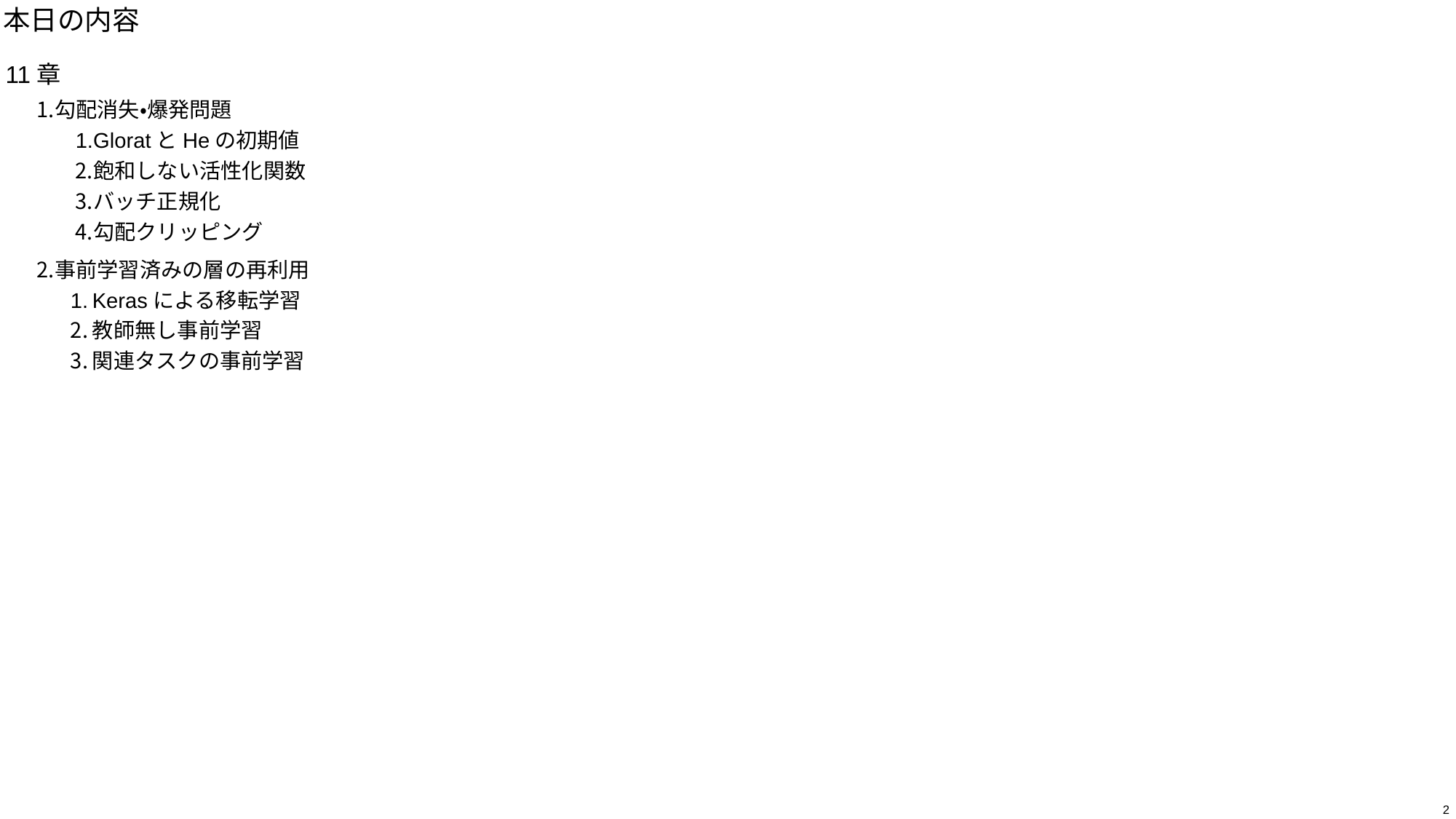

# 本日の内容
11章
勾配消失・爆発問題
GloratとHeの初期値
飽和しない活性化関数
バッチ正規化
勾配クリッピング
事前学習済みの層の再利用
Kerasによる移転学習
教師無し事前学習
関連タスクの事前学習